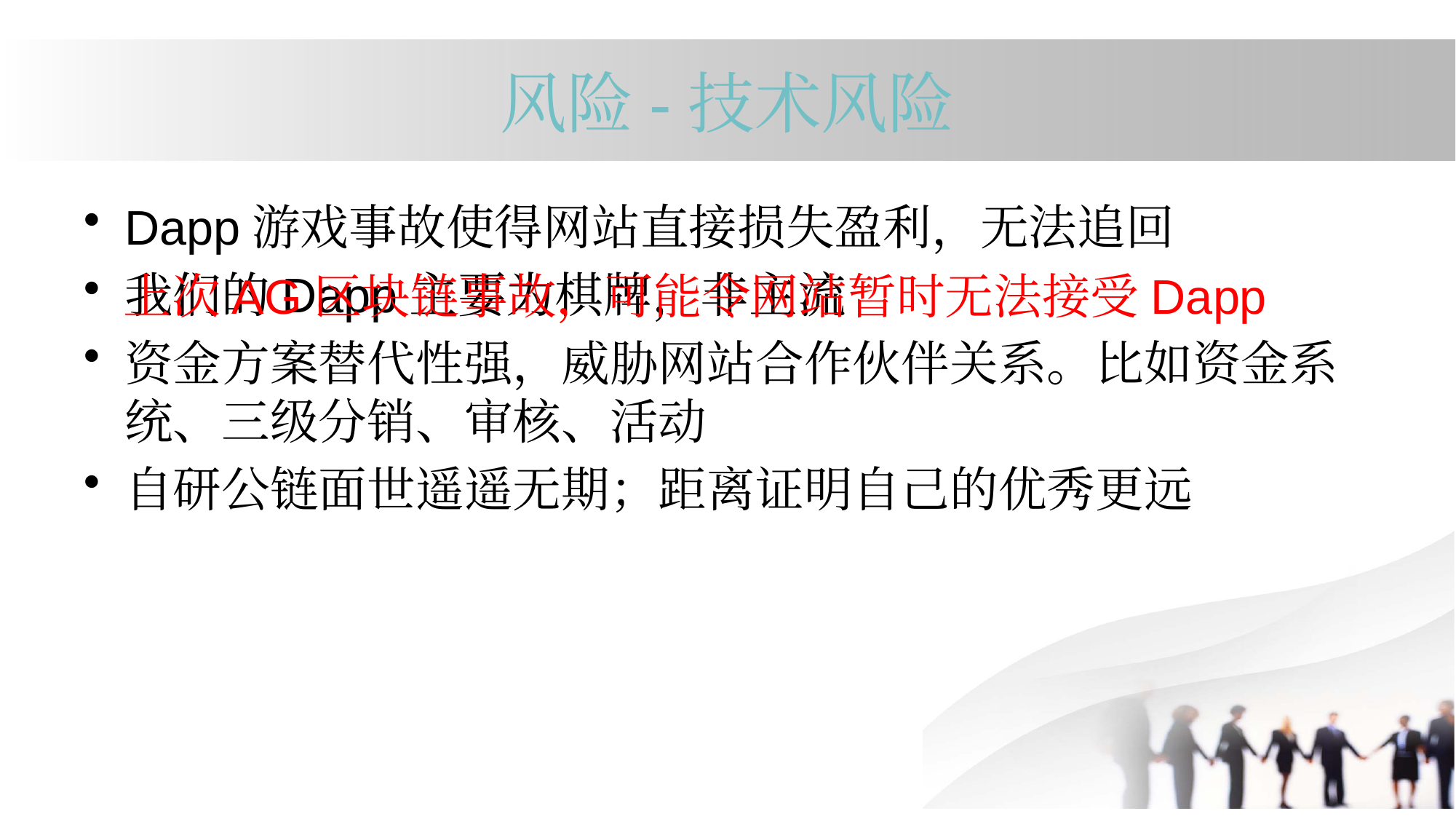

# 风险-技术风险
Dapp游戏事故使得网站直接损失盈利，无法追回
我们的Dapp主要为棋牌，非主流
资金方案替代性强，威胁网站合作伙伴关系。比如资金系统、三级分销、审核、活动
自研公链面世遥遥无期；距离证明自己的优秀更远

上次AG区块链事故，可能令网站暂时无法接受Dapp